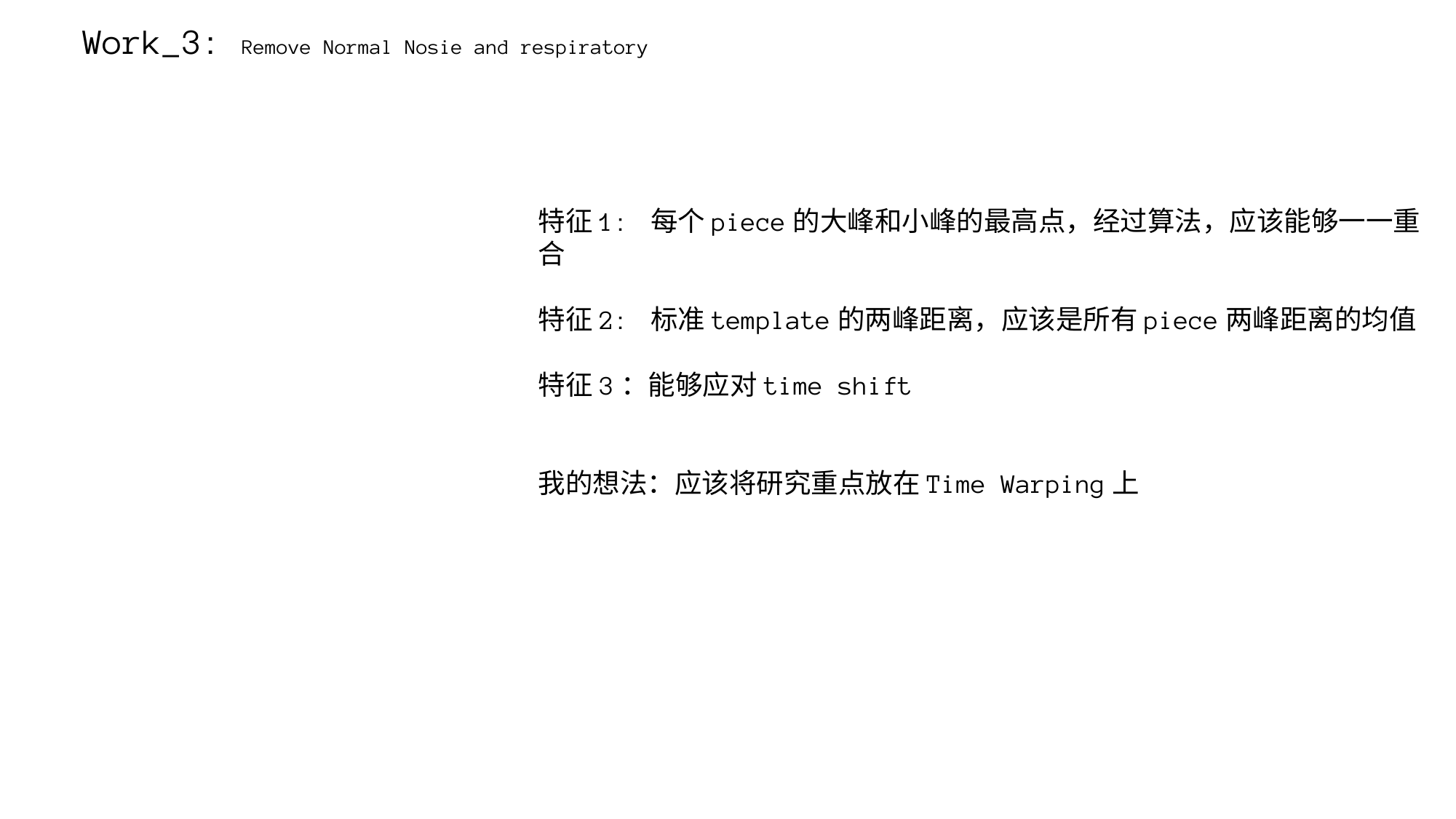

Work_3: Remove Normal Nosie and respiratory
特征1: 每个piece的大峰和小峰的最高点，经过算法，应该能够一一重合

特征2: 标准template的两峰距离，应该是所有piece两峰距离的均值

特征3：能够应对time shift

我的想法：应该将研究重点放在Time Warping上